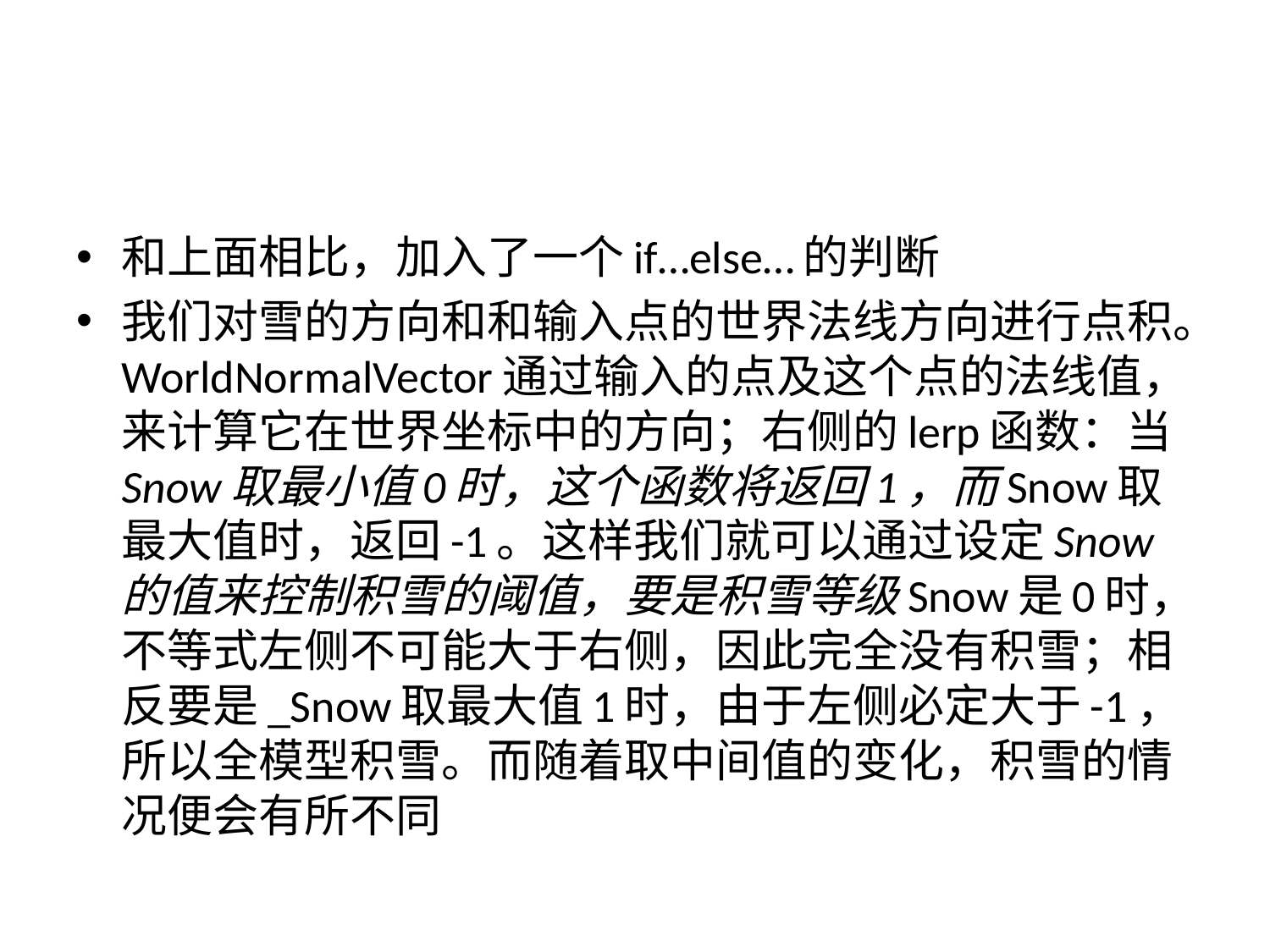

#
和上面相比，加入了一个if…else…的判断
我们对雪的方向和和输入点的世界法线方向进行点积。WorldNormalVector通过输入的点及这个点的法线值，来计算它在世界坐标中的方向；右侧的lerp函数：当Snow取最小值0时，这个函数将返回1，而Snow取最大值时，返回-1。这样我们就可以通过设定Snow的值来控制积雪的阈值，要是积雪等级Snow是0时，不等式左侧不可能大于右侧，因此完全没有积雪；相反要是_Snow取最大值1时，由于左侧必定大于-1，所以全模型积雪。而随着取中间值的变化，积雪的情况便会有所不同